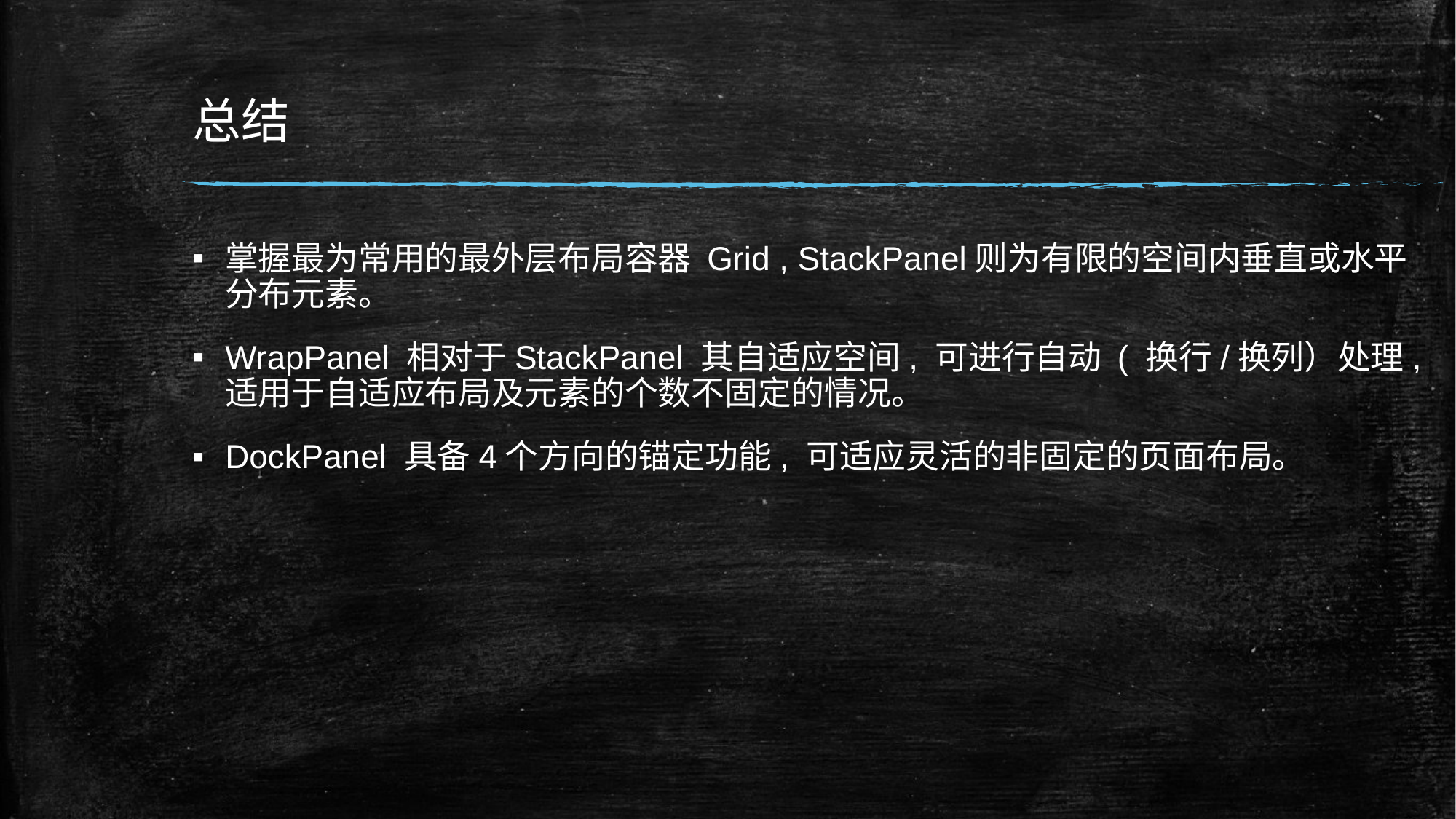

# 总结

掌握最为常用的最外层布局容器 Grid , StackPanel则为有限的空间内垂直或水平分布元素。
WrapPanel 相对于StackPanel 其自适应空间, 可进行自动 ( 换行/换列）处理, 适用于自适应布局及元素的个数不固定的情况。
DockPanel 具备4个方向的锚定功能, 可适应灵活的非固定的页面布局。